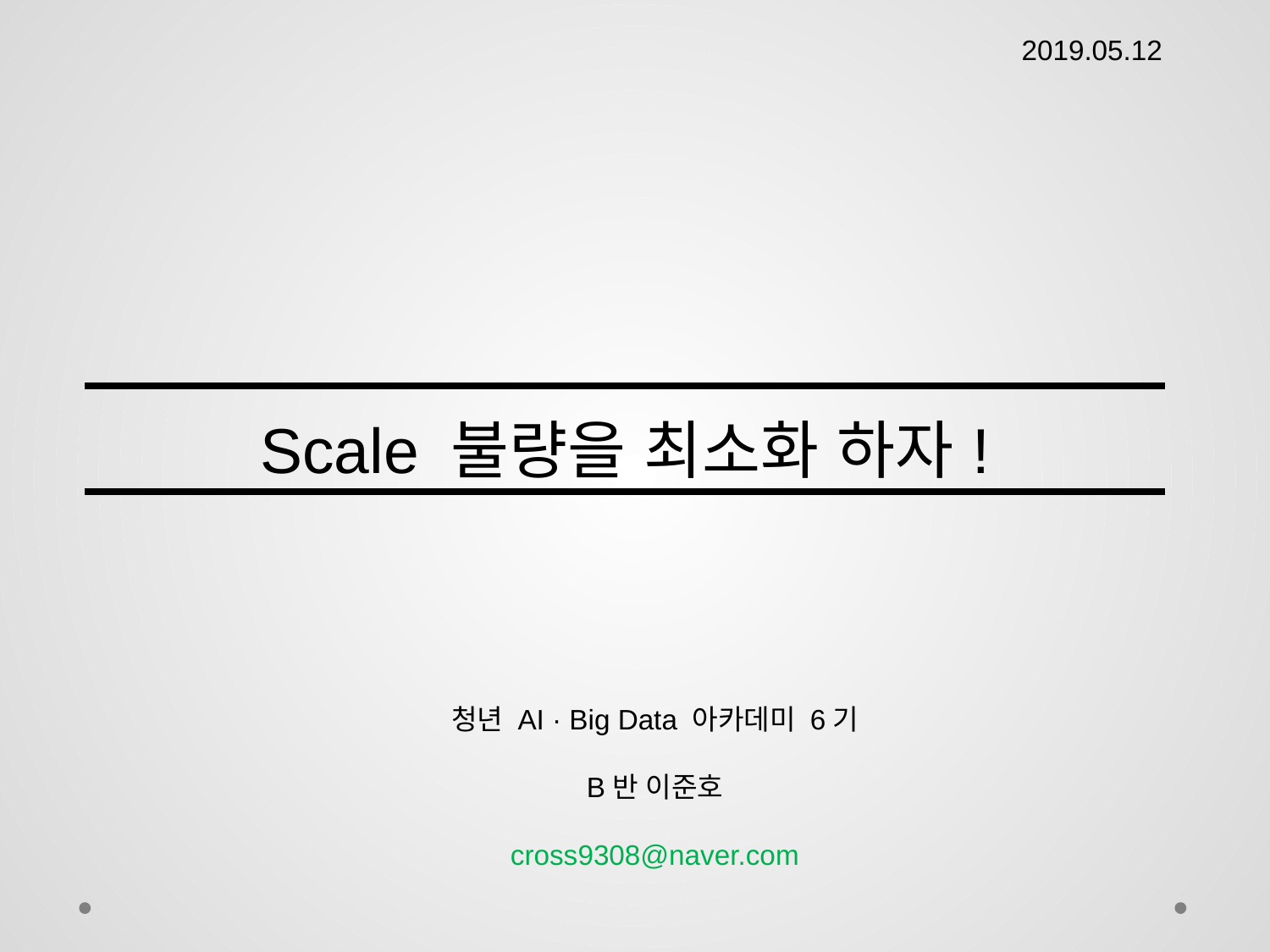

2019.05.12
| Scale 불량을 최소화 하자! |
| --- |
청년 AI · Big Data 아카데미 6기

B반 이준호

cross9308@naver.com